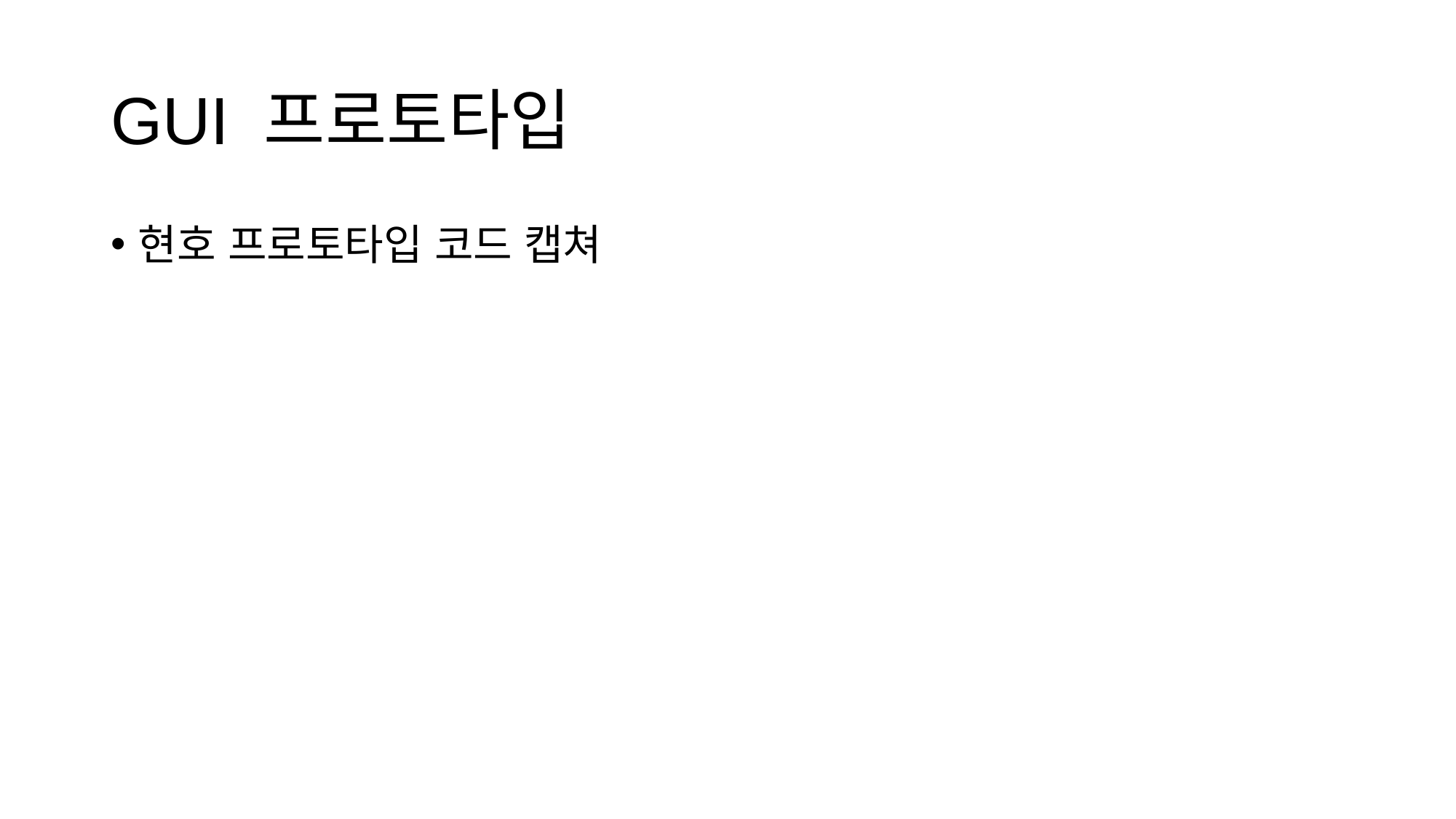

# GUI 프로토타입
현호 프로토타입 코드 캡쳐